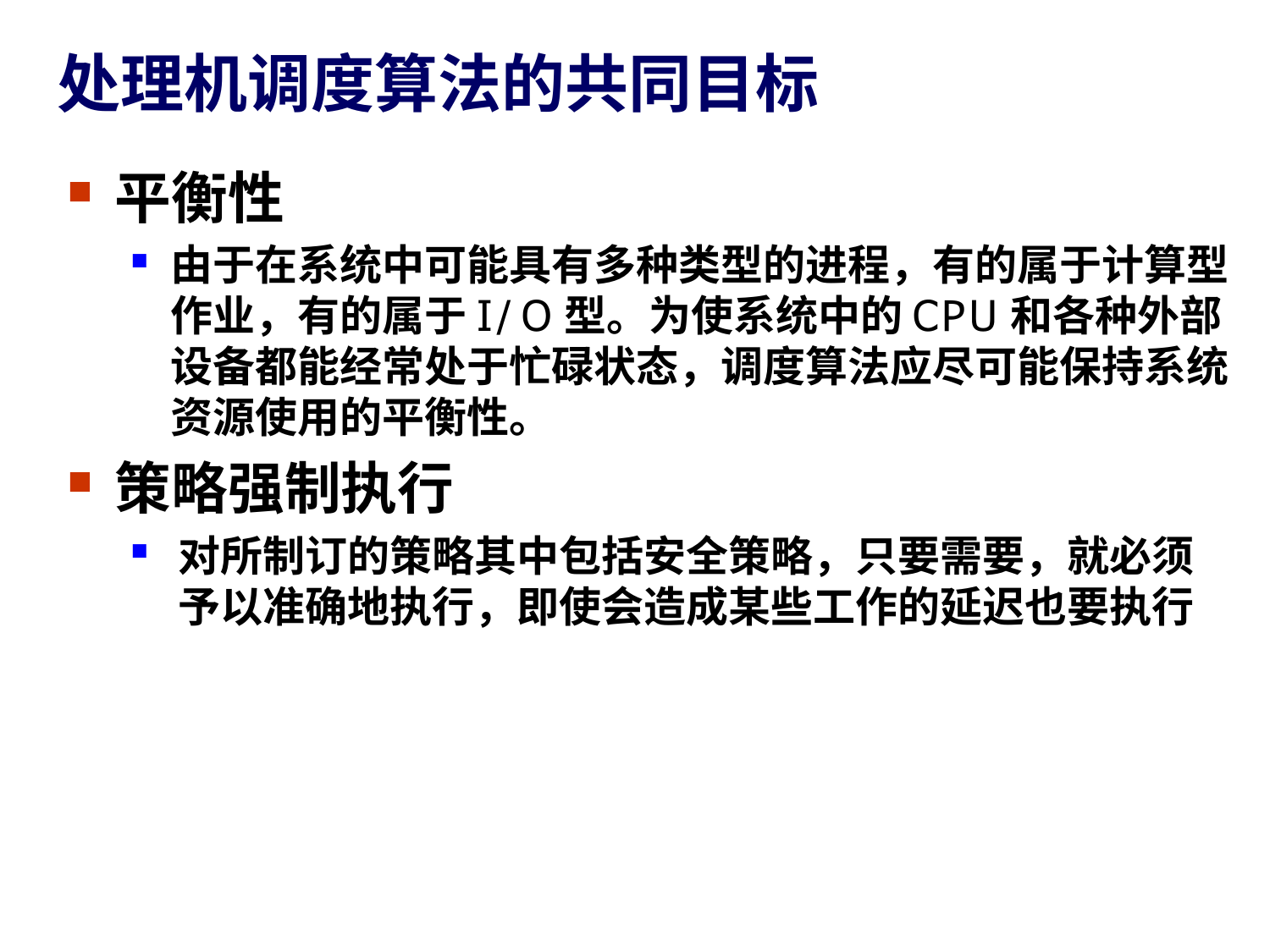

# 处理机调度算法的共同目标
平衡性
由于在系统中可能具有多种类型的进程，有的属于计算型作业，有的属于I/O型。为使系统中的CPU和各种外部设备都能经常处于忙碌状态，调度算法应尽可能保持系统资源使用的平衡性。
策略强制执行
对所制订的策略其中包括安全策略，只要需要，就必须予以准确地执行，即使会造成某些工作的延迟也要执行